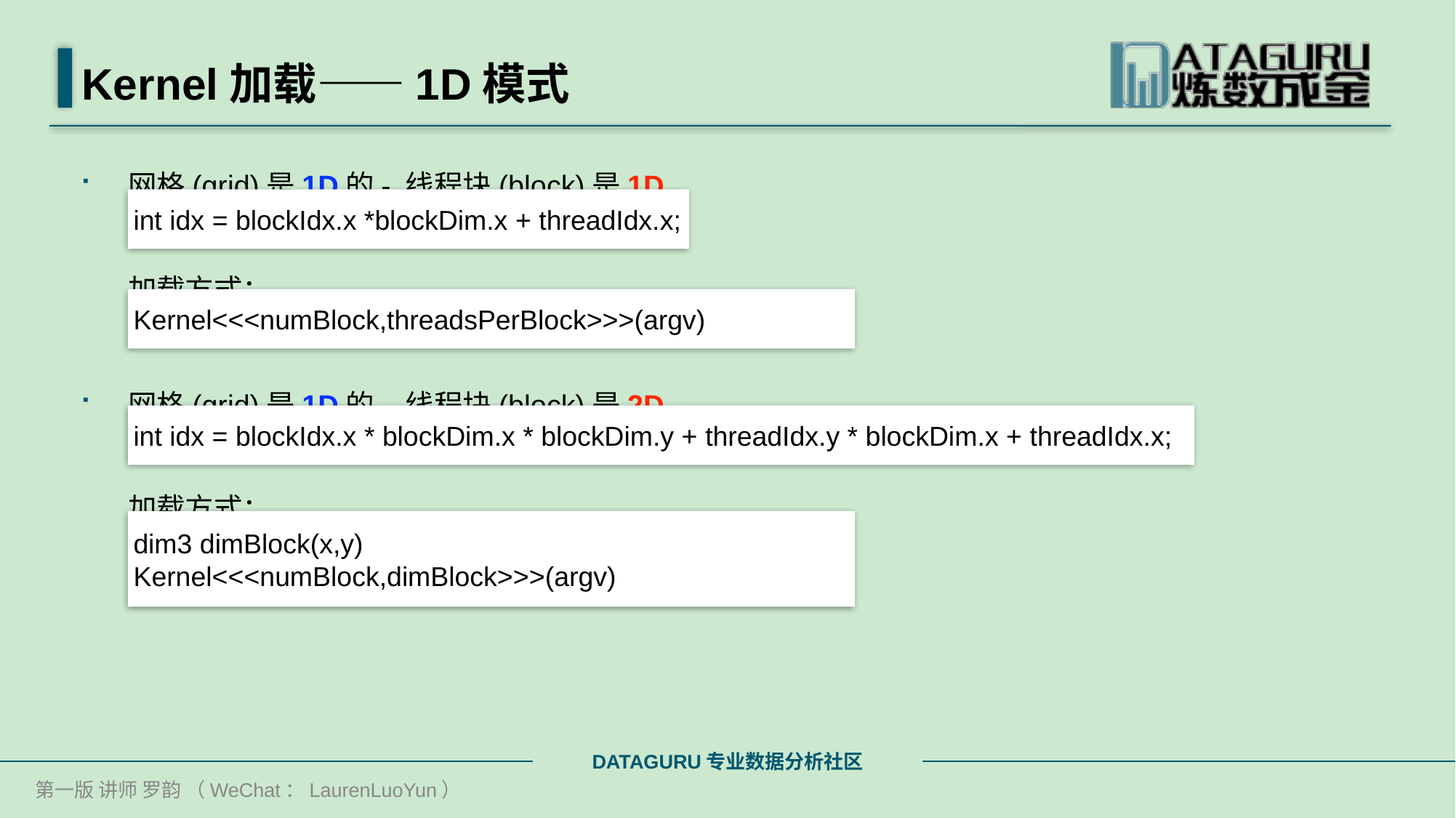

# Kernel加载——1D模式
网格(grid)是1D的- 线程块(block)是1D
加载方式：

网格(grid)是1D的- 线程块(block)是2D
加载方式：
int idx = blockIdx.x *blockDim.x + threadIdx.x;
Kernel<<<numBlock,threadsPerBlock>>>(argv)
int idx = blockIdx.x * blockDim.x * blockDim.y + threadIdx.y * blockDim.x + threadIdx.x;
dim3 dimBlock(x,y)
Kernel<<<numBlock,dimBlock>>>(argv)